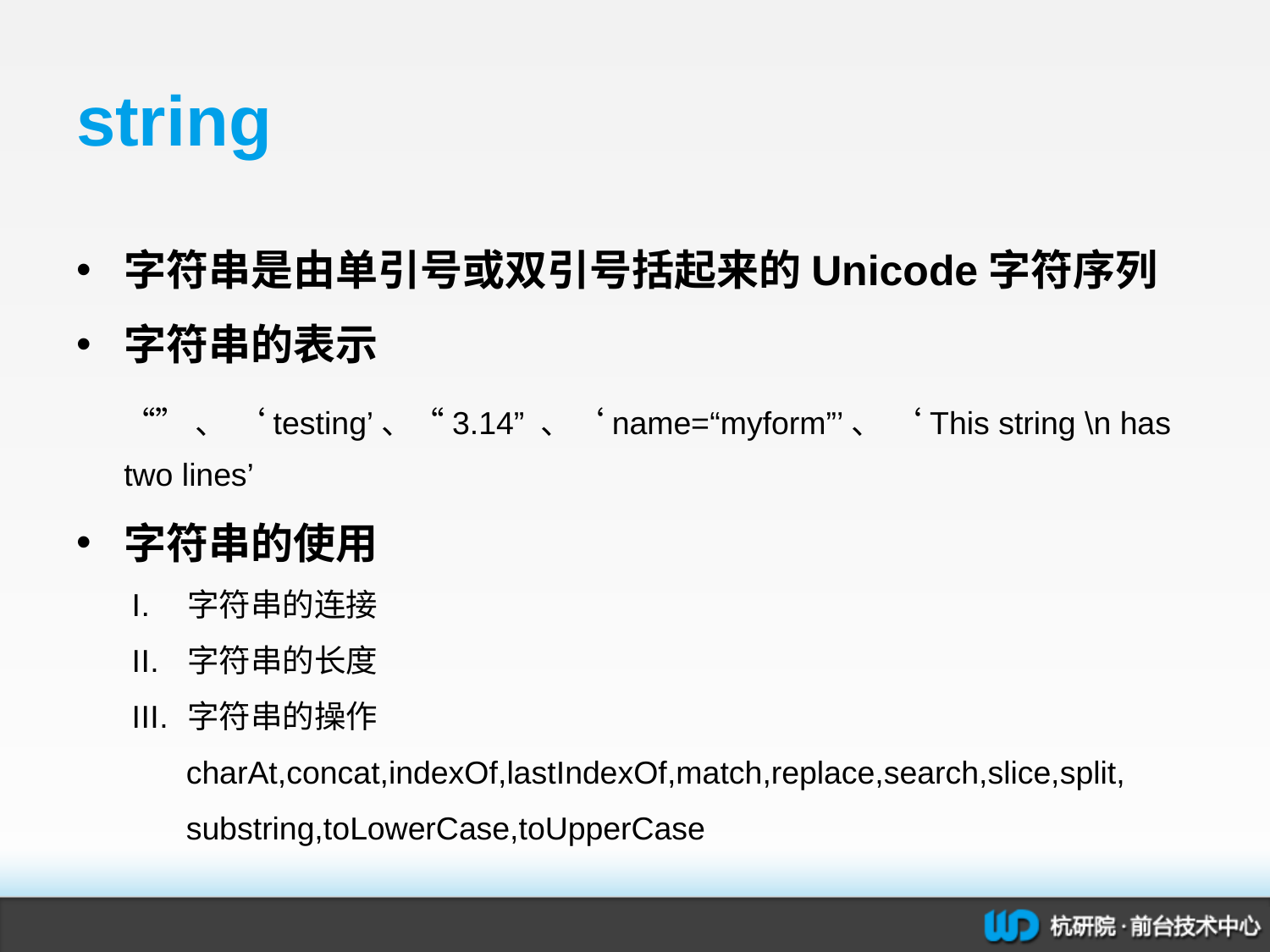

# string
字符串是由单引号或双引号括起来的Unicode字符序列
字符串的表示
	“”、 ‘testing’、“3.14” 、‘name=“myform”’、 ‘This string \n has two lines’
字符串的使用
字符串的连接
字符串的长度
字符串的操作
	       charAt,concat,indexOf,lastIndexOf,match,replace,search,slice,split,
	       substring,toLowerCase,toUpperCase